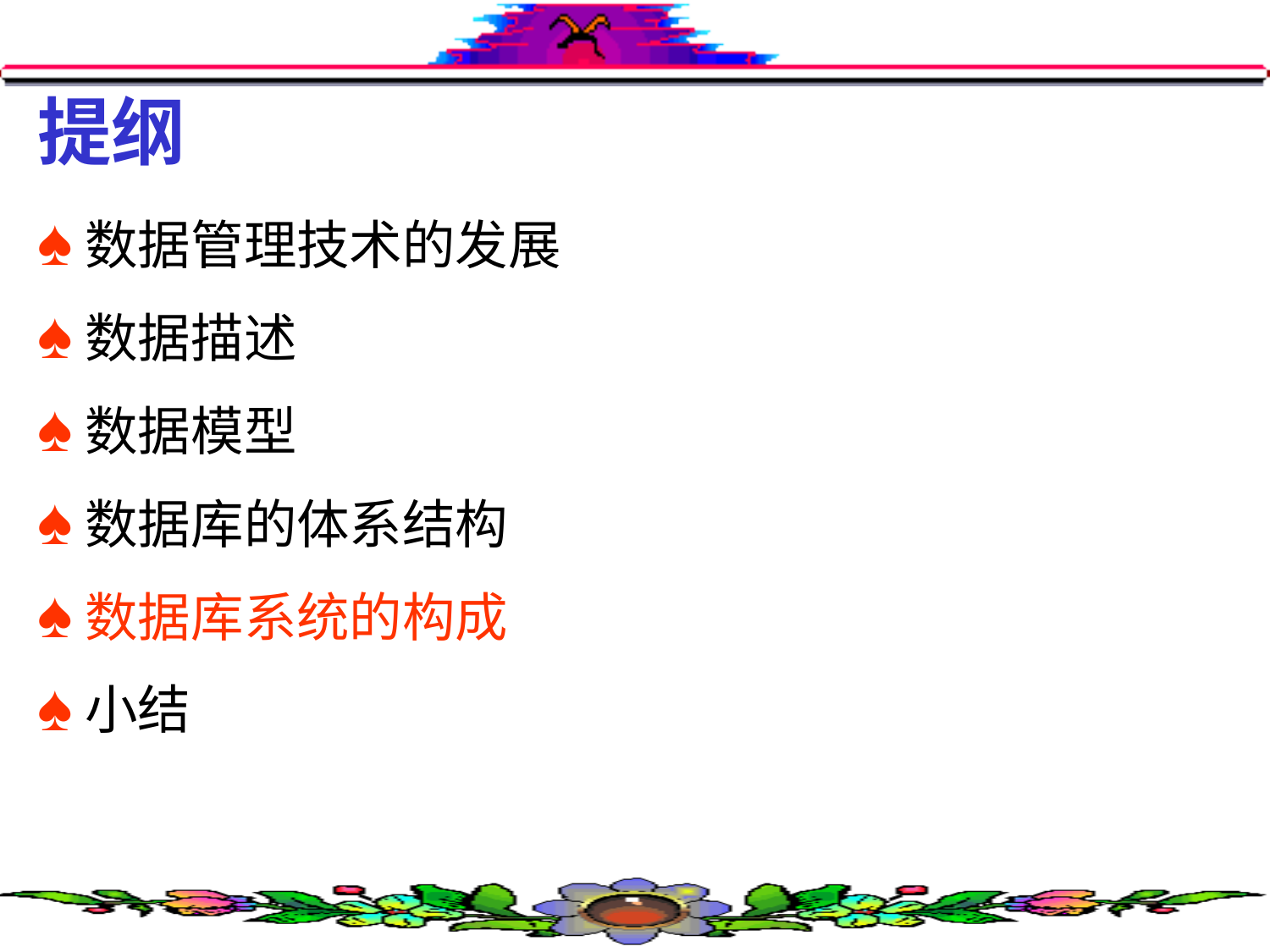

# 提纲
数据管理技术的发展
数据描述
数据模型
数据库的体系结构
数据库系统的构成
小结